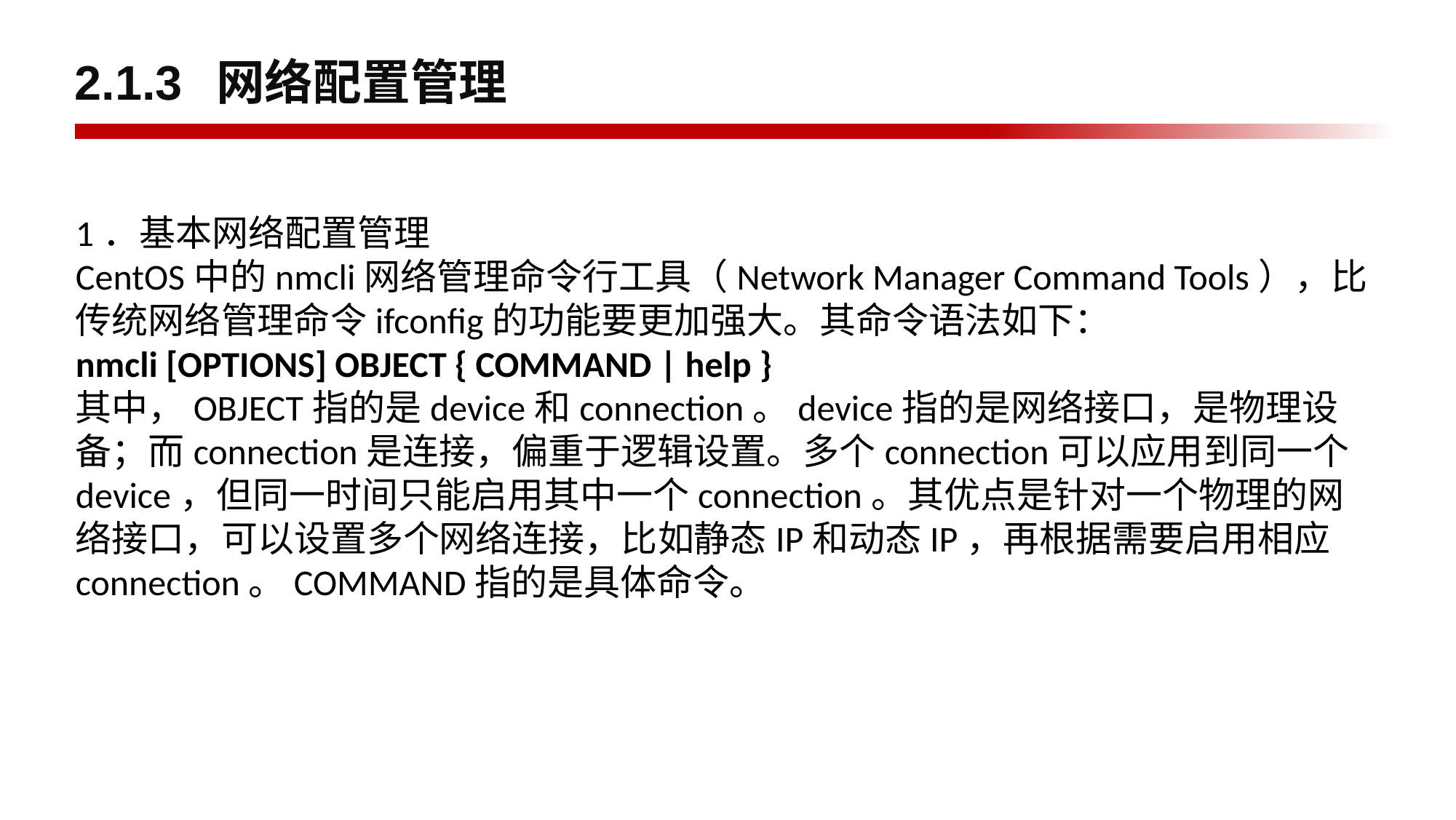

# 2.1.3  网络配置管理

1．基本网络配置管理
CentOS中的nmcli网络管理命令行工具（Network Manager Command Tools），比传统网络管理命令ifconfig的功能要更加强大。其命令语法如下：
nmcli [OPTIONS] OBJECT { COMMAND | help }
其中，OBJECT指的是device和connection。device指的是网络接口，是物理设备；而connection是连接，偏重于逻辑设置。多个connection可以应用到同一个device，但同一时间只能启用其中一个connection。其优点是针对一个物理的网络接口，可以设置多个网络连接，比如静态IP和动态IP，再根据需要启用相应connection。COMMAND指的是具体命令。